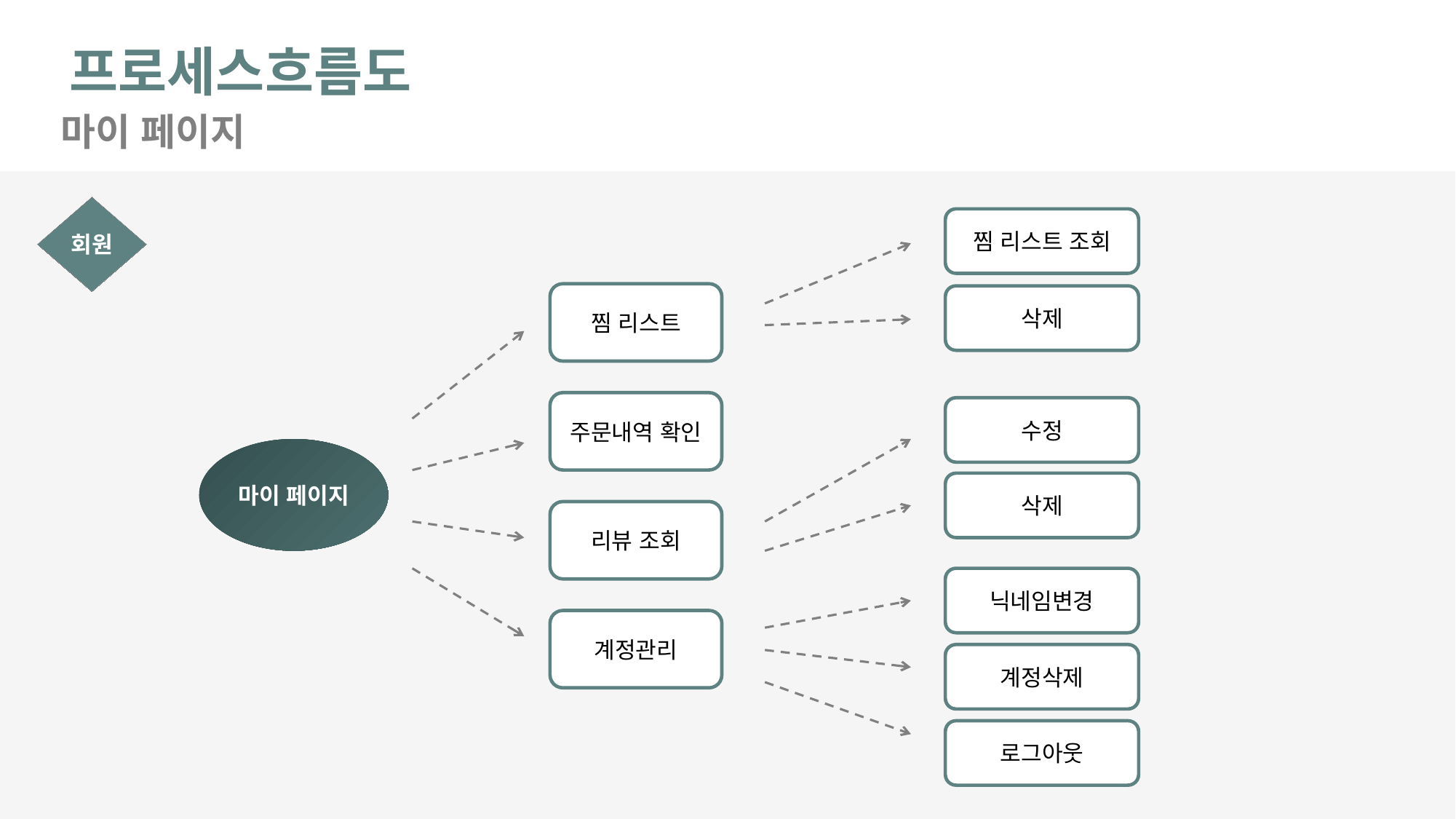

프로세스흐름도
마이 페이지

회원
찜 리스트 조회

찜 리스트
삭제

주문내역 확인
수정

마이 페이지

삭제
리뷰 조회

닉네임변경

계정관리
계정삭제

로그아웃